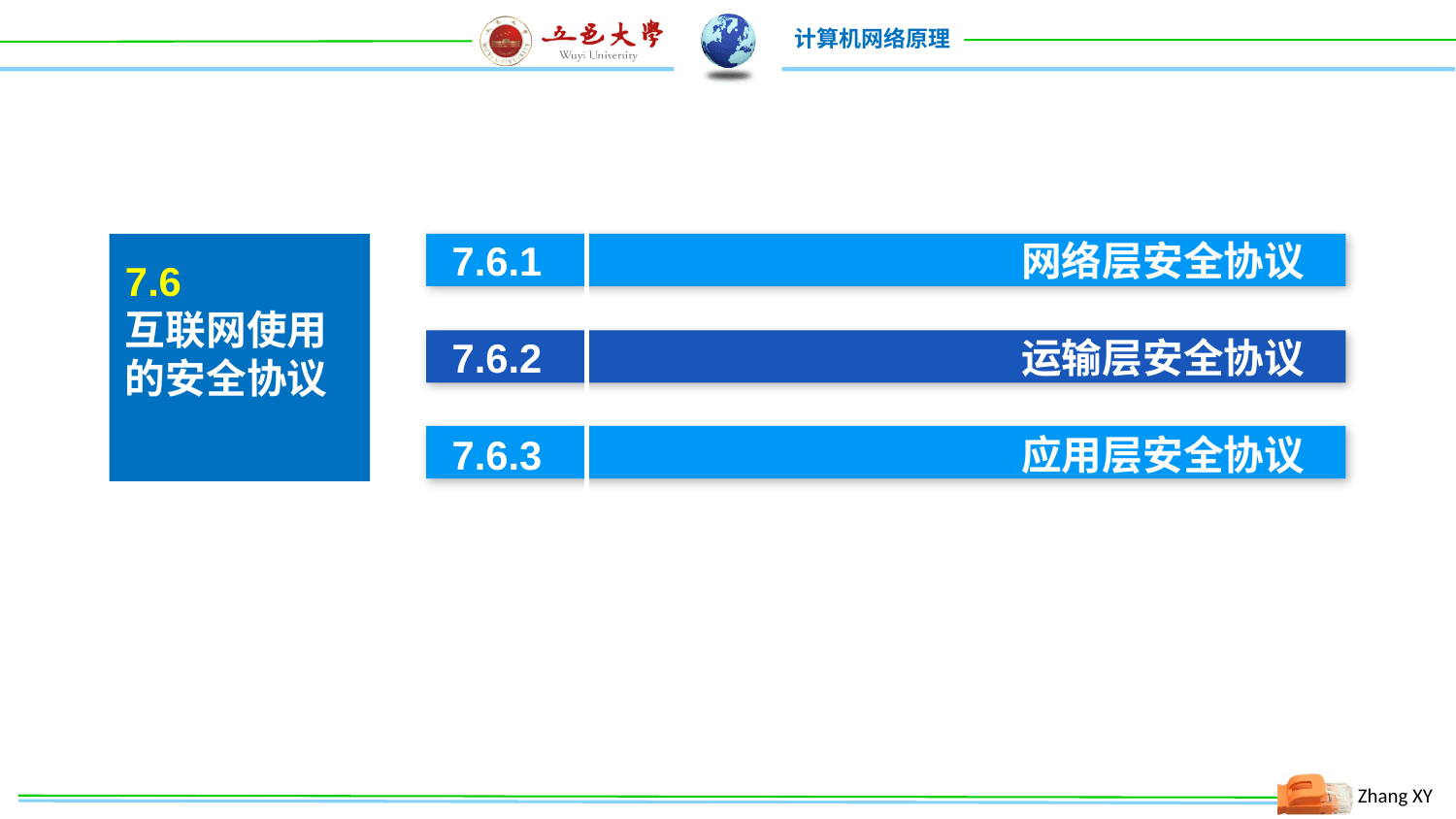

7.6.1  			           网络层安全协议

7.6.2  			           运输层安全协议

7.6.3 			           应用层安全协议

7.6
互联网使用的安全协议